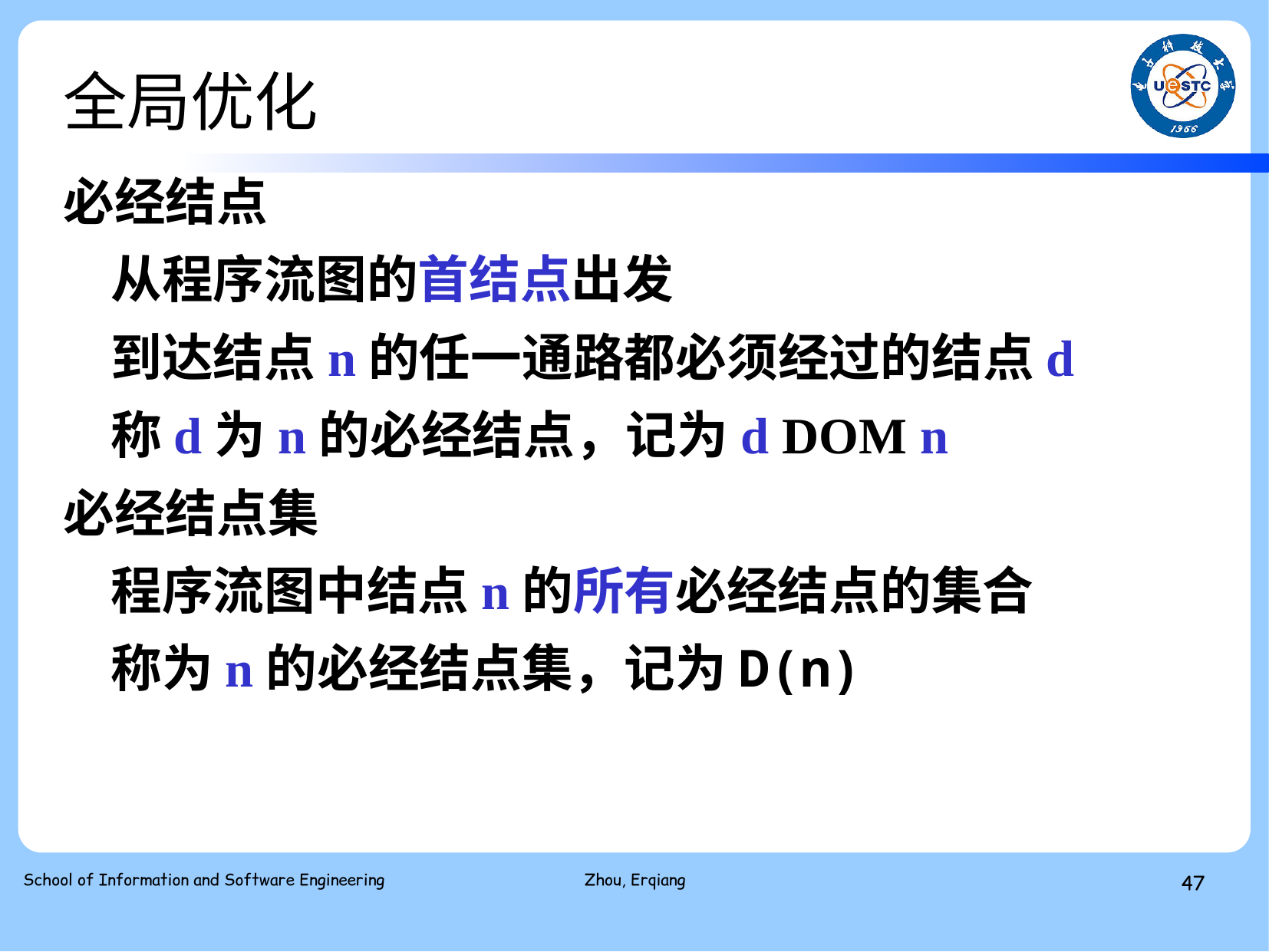

# 全局优化
必经结点
   从程序流图的首结点出发
   到达结点n的任一通路都必须经过的结点d
   称d为n的必经结点，记为d DOM n
必经结点集
   程序流图中结点n的所有必经结点的集合
   称为n的必经结点集，记为D(n)
 School of Information and Software Engineering
Zhou, Erqiang
47